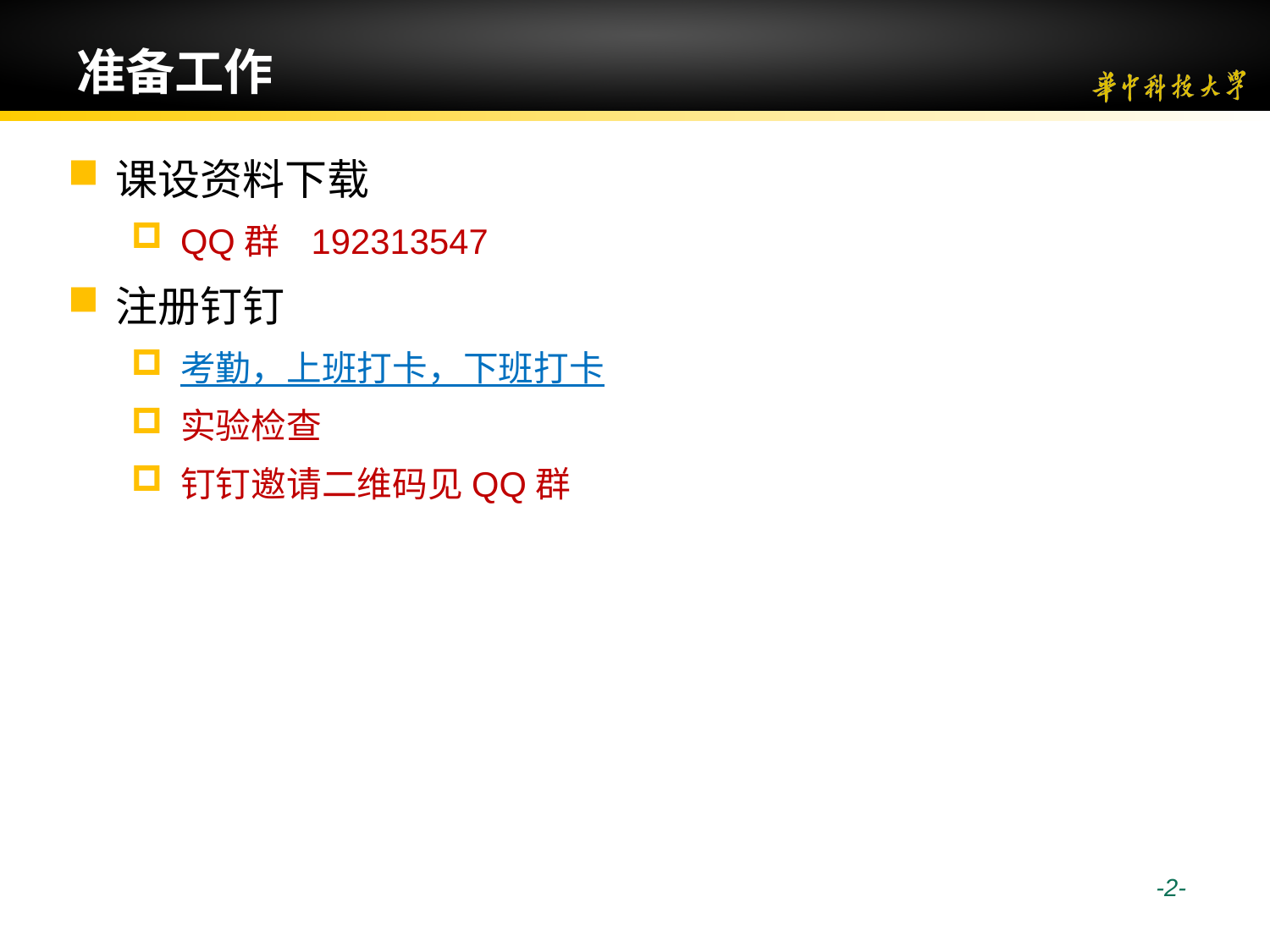

# 准备工作
课设资料下载
QQ群   192313547
注册钉钉
考勤，上班打卡，下班打卡
实验检查
钉钉邀请二维码见QQ群
 -2-